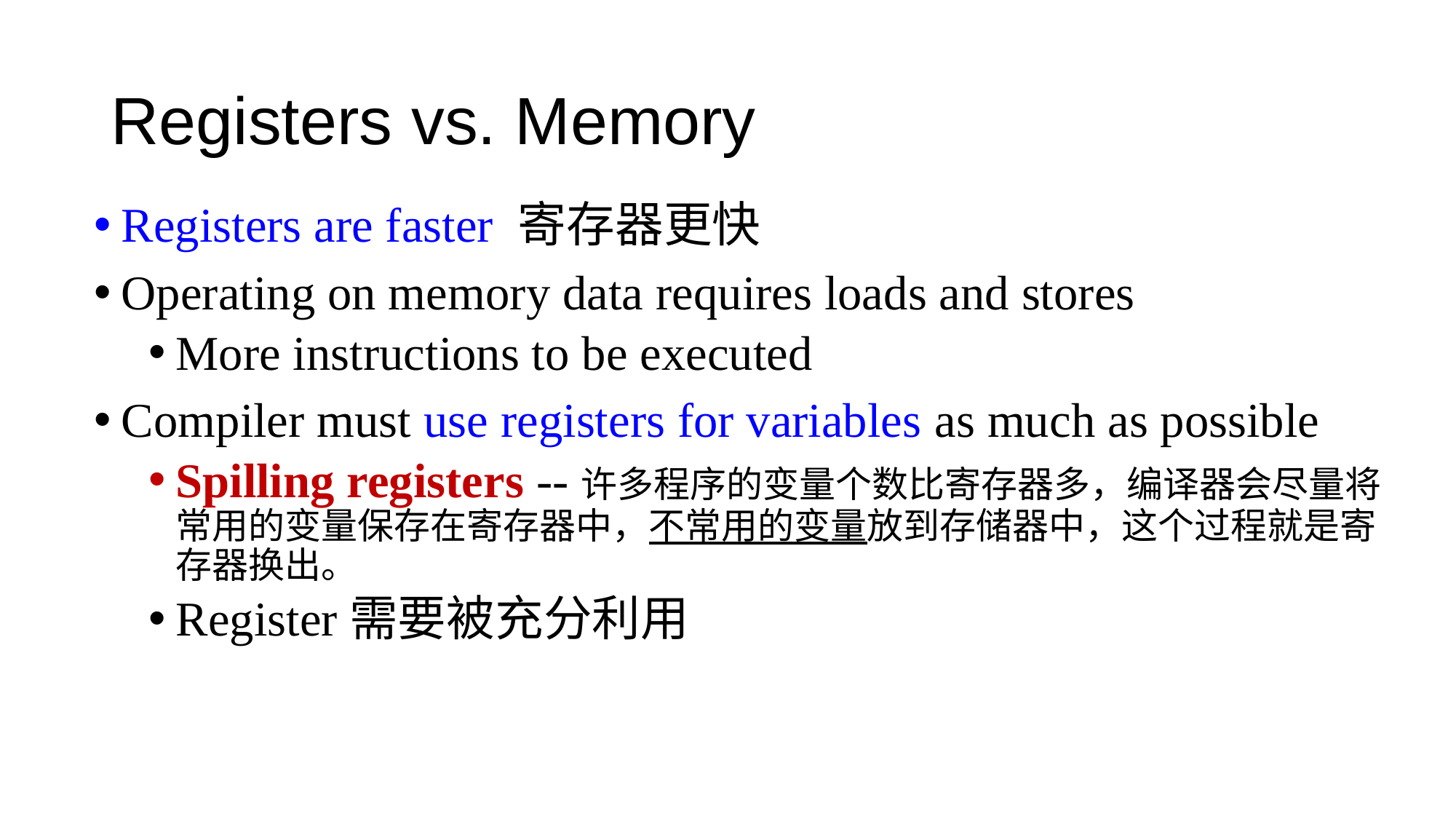

# Registers vs. Memory
Registers are faster 寄存器更快
Operating on memory data requires loads and stores
More instructions to be executed
Compiler must use registers for variables as much as possible
Spilling registers --许多程序的变量个数比寄存器多，编译器会尽量将常用的变量保存在寄存器中，不常用的变量放到存储器中，这个过程就是寄存器换出。
Register需要被充分利用